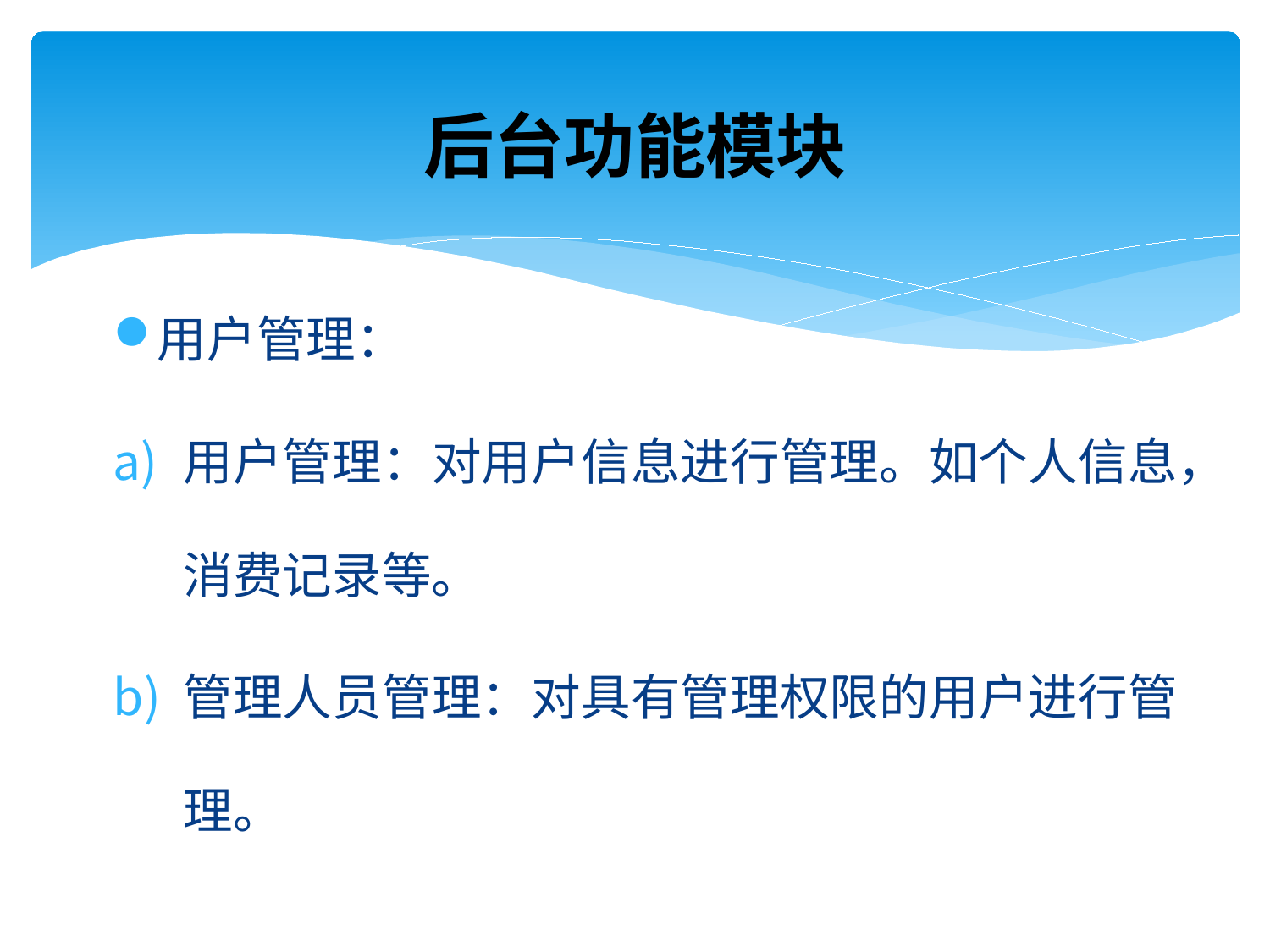

#
后台功能模块

用户管理：
用户管理：对用户信息进行管理。如个人信息，消费记录等。
管理人员管理：对具有管理权限的用户进行管理。